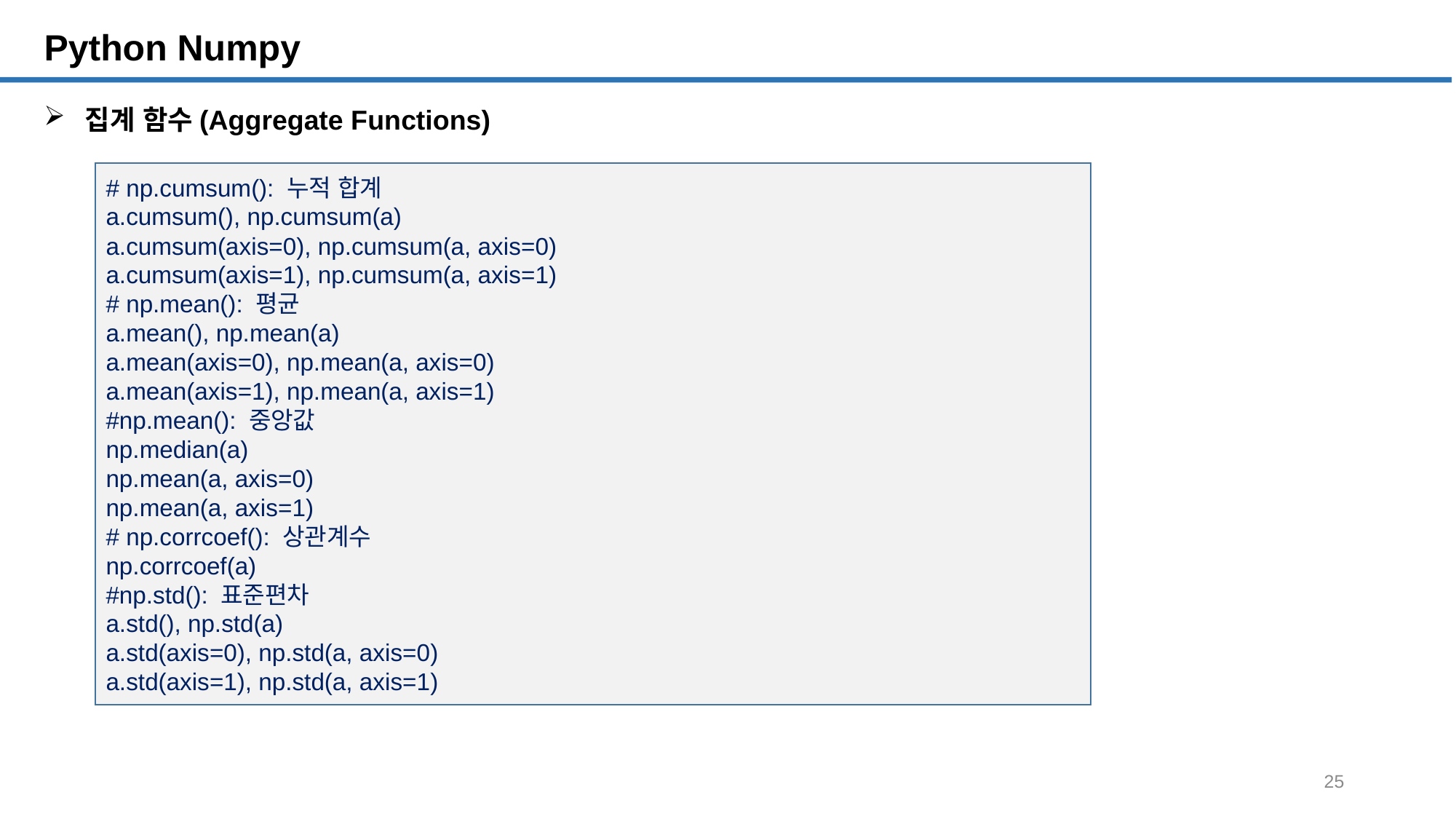

SQL 튜닝 개요
# Python Numpy

집계 함수(Aggregate Functions)

# np.cumsum(): 누적 합계
a.cumsum(), np.cumsum(a)
a.cumsum(axis=0), np.cumsum(a, axis=0)
a.cumsum(axis=1), np.cumsum(a, axis=1)
# np.mean(): 평균
a.mean(), np.mean(a)
a.mean(axis=0), np.mean(a, axis=0)
a.mean(axis=1), np.mean(a, axis=1)
#np.mean(): 중앙값
np.median(a)
np.mean(a, axis=0)
np.mean(a, axis=1)
# np.corrcoef(): 상관계수
np.corrcoef(a)
#np.std(): 표준편차
a.std(), np.std(a)
a.std(axis=0), np.std(a, axis=0)
a.std(axis=1), np.std(a, axis=1)
25